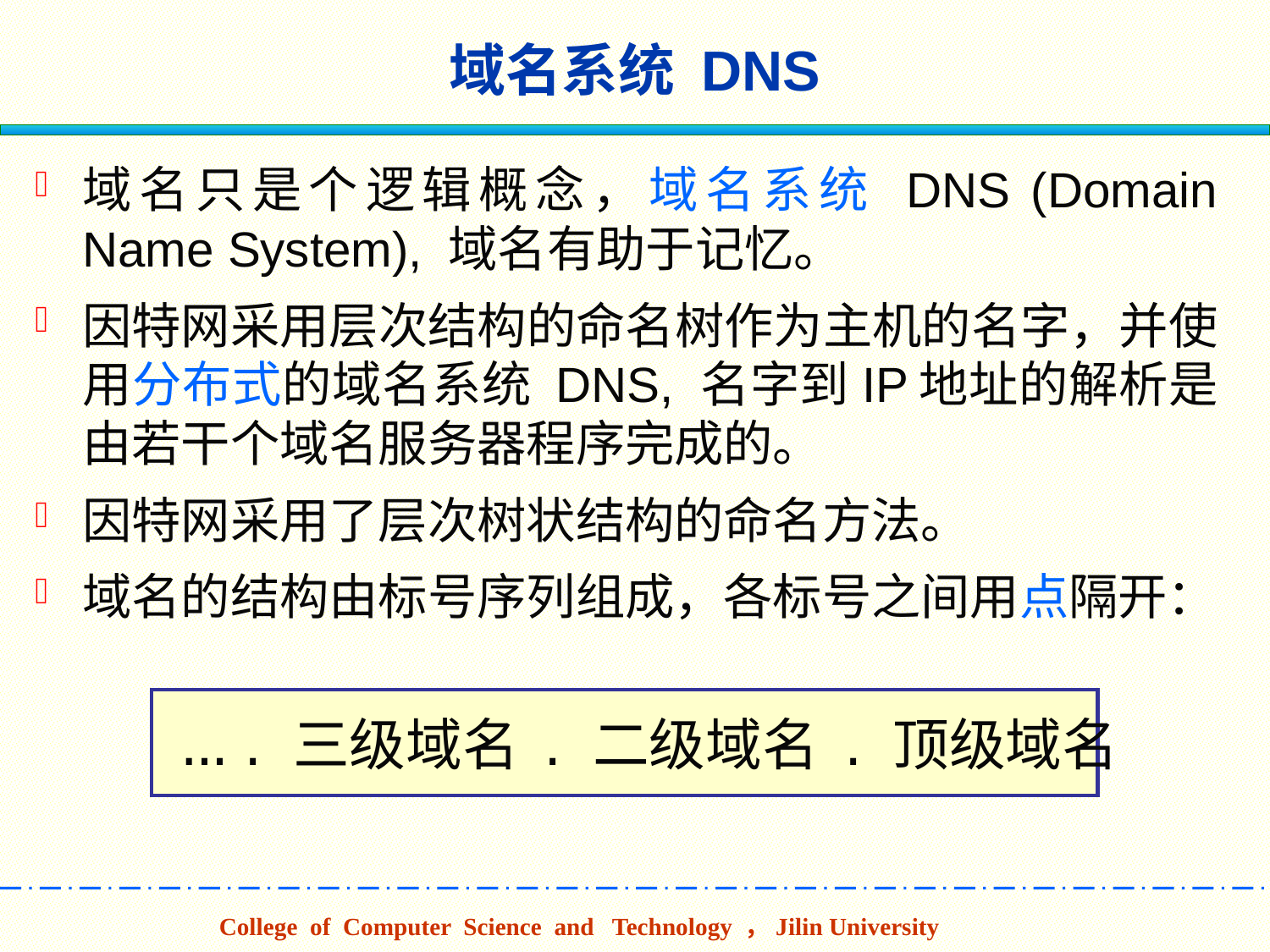

# 域名系统 DNS
域名只是个逻辑概念，域名系统 DNS (Domain Name System), 域名有助于记忆。
因特网采用层次结构的命名树作为主机的名字，并使用分布式的域名系统 DNS, 名字到 IP 地址的解析是由若干个域名服务器程序完成的。
因特网采用了层次树状结构的命名方法。
域名的结构由标号序列组成，各标号之间用点隔开：
 … . 三级域名 . 二级域名 . 顶级域名